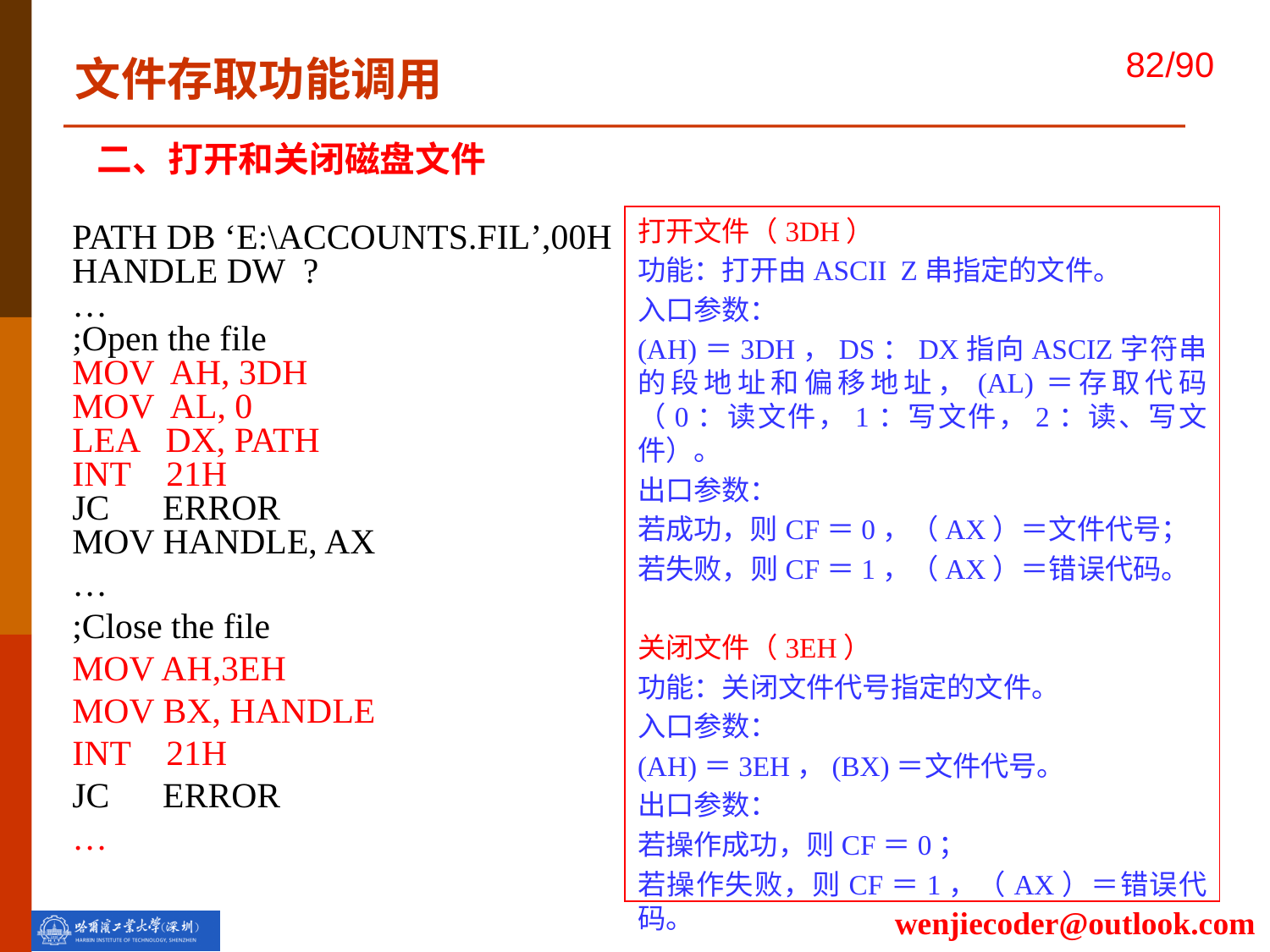

文件存取功能调用
二、打开和关闭磁盘文件
打开文件（3DH）
功能：打开由ASCII  Z串指定的文件。
入口参数：
(AH)＝3DH，DS：DX指向ASCIZ字符串的段地址和偏移地址，(AL)＝存取代码（0：读文件，1：写文件，2：读、写文件）。
出口参数：
若成功，则CF＝0，（AX）＝文件代号；
若失败，则CF＝1，（AX）＝错误代码。

关闭文件（3EH）
功能：关闭文件代号指定的文件。
入口参数：
(AH)＝3EH，(BX)＝文件代号。
出口参数：
若操作成功，则CF＝0；
若操作失败，则CF＝1，（AX）＝错误代码。

PATH DB ‘E:\ACCOUNTS.FIL’,00H
HANDLE DW  ?
…
;Open the file
MOV  AH, 3DH
MOV  AL, 0
LEA   DX, PATH
INT    21H
JC      ERROR
MOV HANDLE, AX
…
;Close the file
MOV AH,3EH
MOV BX, HANDLE
INT    21H
JC      ERROR
…